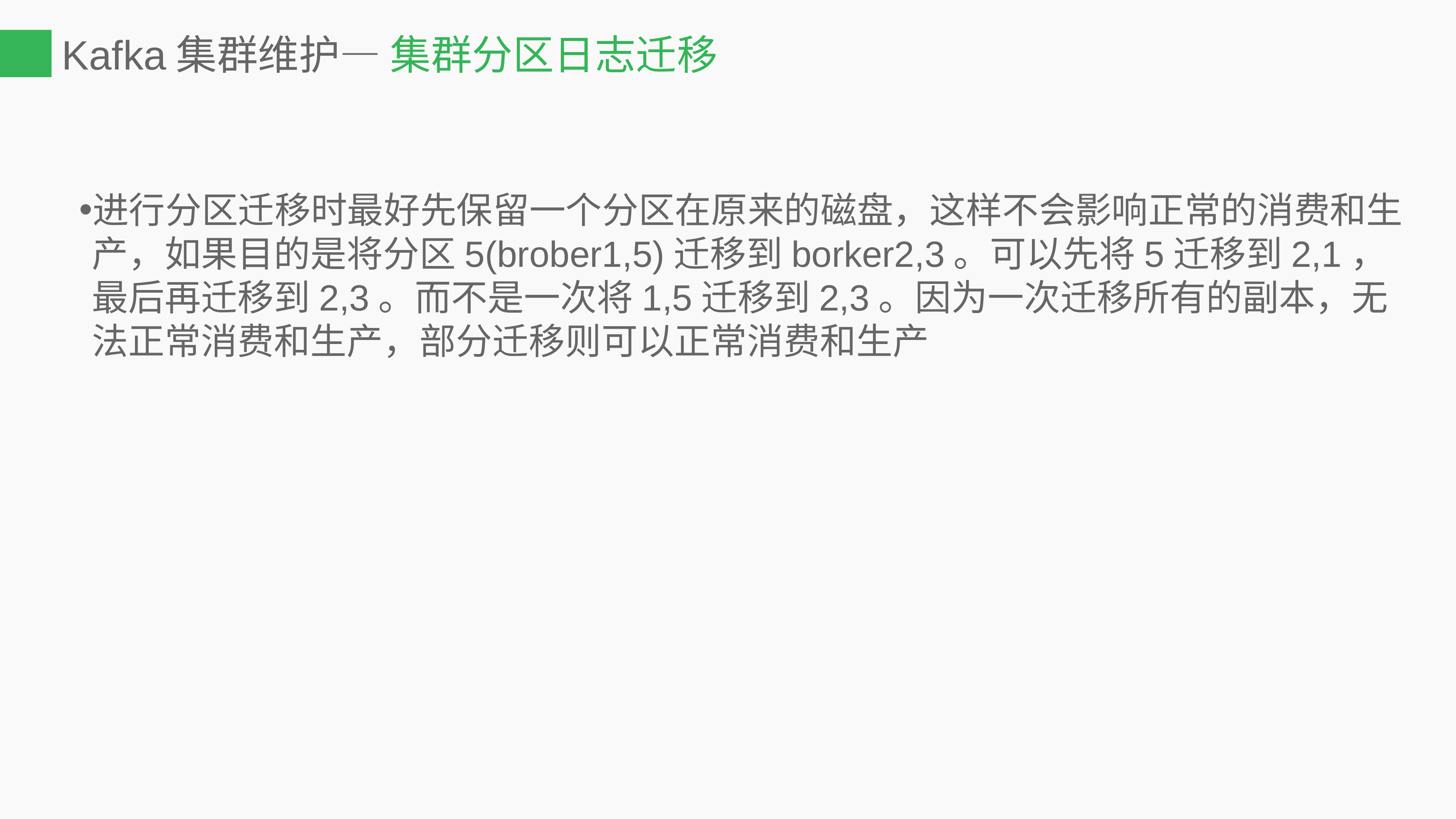

Kafka集群维护— 集群分区日志迁移
进行分区迁移时最好先保留一个分区在原来的磁盘，这样不会影响正常的消费和生产，如果目的是将分区5(brober1,5)迁移到borker2,3。可以先将5迁移到2,1，最后再迁移到2,3。而不是一次将1,5迁移到2,3。因为一次迁移所有的副本，无法正常消费和生产，部分迁移则可以正常消费和生产